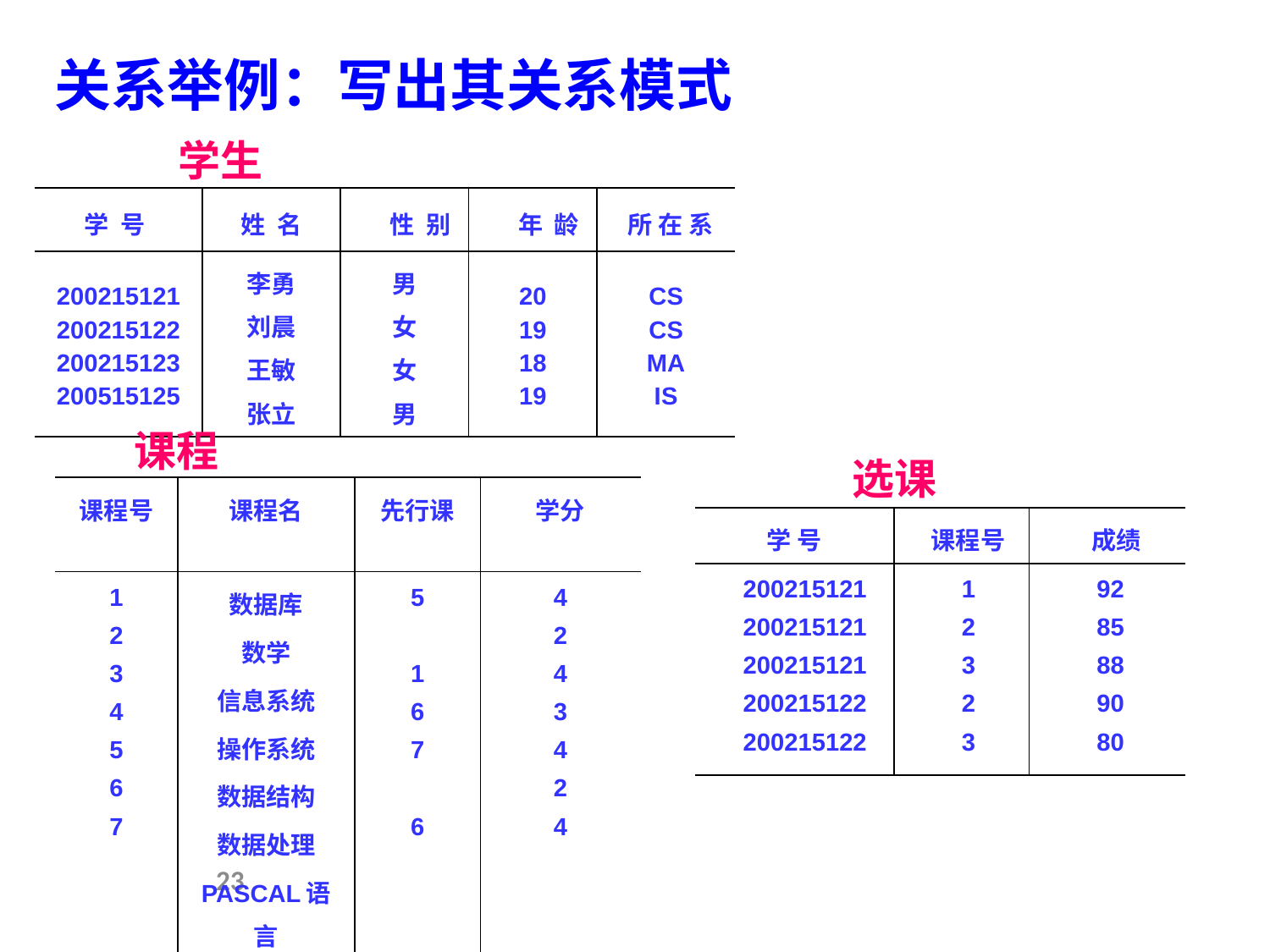

# 关系举例：写出其关系模式
学生
| 学 号 | 姓 名 | 性 别 | 年 龄 | 所 在 系 |
| --- | --- | --- | --- | --- |
| 200215121 200215122 200215123 200515125 | 李勇 刘晨 王敏 张立 | 男 女 女 男 | 20 19 18 19 | CS CS MA IS |
课程
选课
| 课程号 | 课程名 | 先行课 | 学分 |
| --- | --- | --- | --- |
| 1 2 3 4 5 6 7 | 数据库 数学 信息系统 操作系统 数据结构 数据处理 PASCAL语言 | 5 1 6 7 6 | 4 2 4 3 4 2 4 |
| 学 号 | 课程号 | 成绩 |
| --- | --- | --- |
| 200215121 200215121 200215121 200215122 200215122 | 1 2 3 2 3 | 92 85 88 90 80 |
23